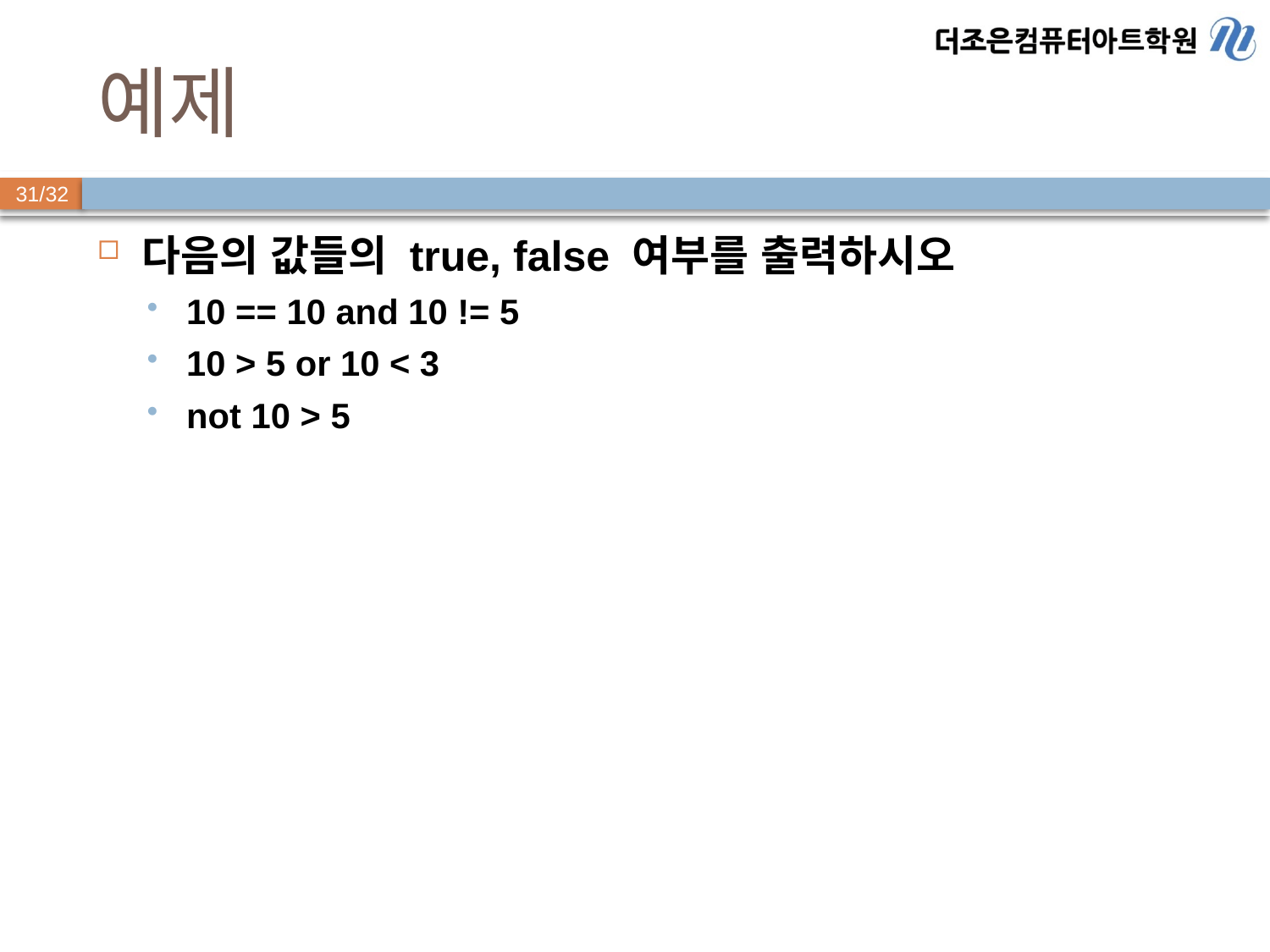

# 예제
다음의 값들의 true, false 여부를 출력하시오
10 == 10 and 10 != 5
10 > 5 or 10 < 3
not 10 > 5